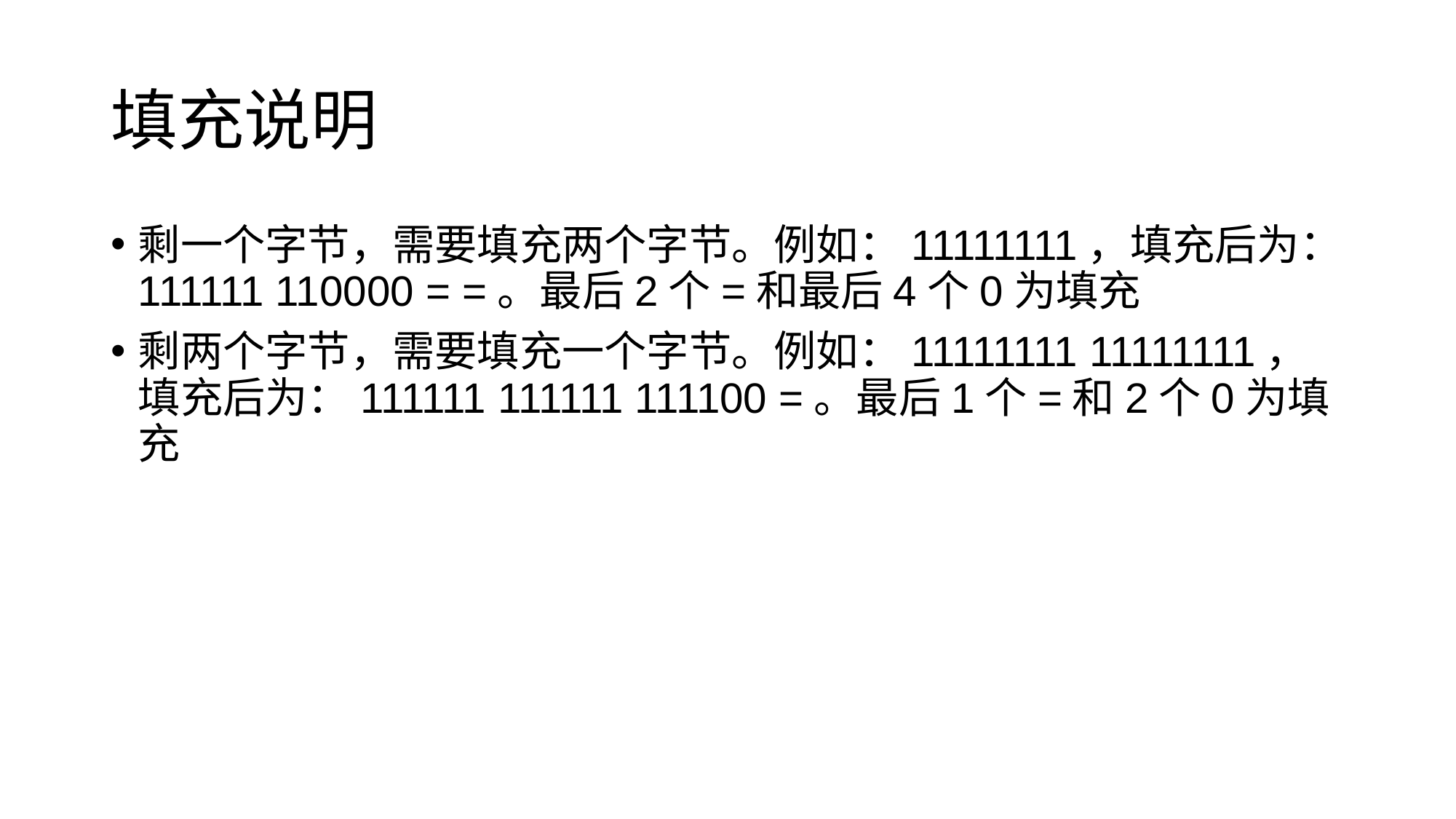

# 填充说明
剩一个字节，需要填充两个字节。例如：11111111，填充后为：111111 110000 = =。最后2个=和最后4个0为填充
剩两个字节，需要填充一个字节。例如：11111111 11111111，填充后为：111111 111111 111100 =。最后1个=和2个0为填充